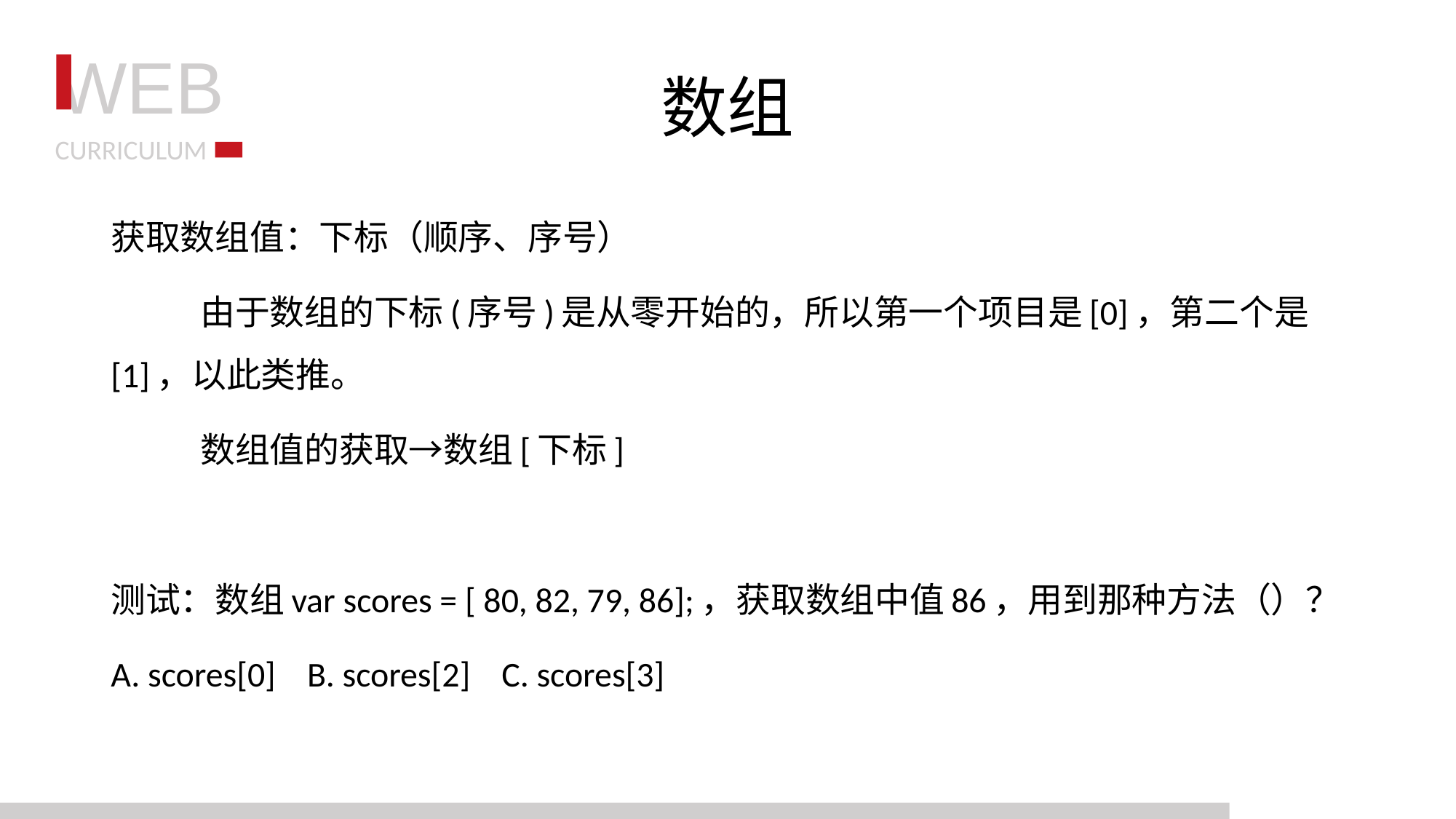

# 数组
获取数组值：下标（顺序、序号）
	由于数组的下标(序号)是从零开始的，所以第一个项目是[0]，第二个是[1]，以此类推。
	数组值的获取→数组[下标]

测试：数组var scores = [ 80, 82, 79, 86];，获取数组中值86，用到那种方法（）？
A. scores[0]    B. scores[2]    C. scores[3]